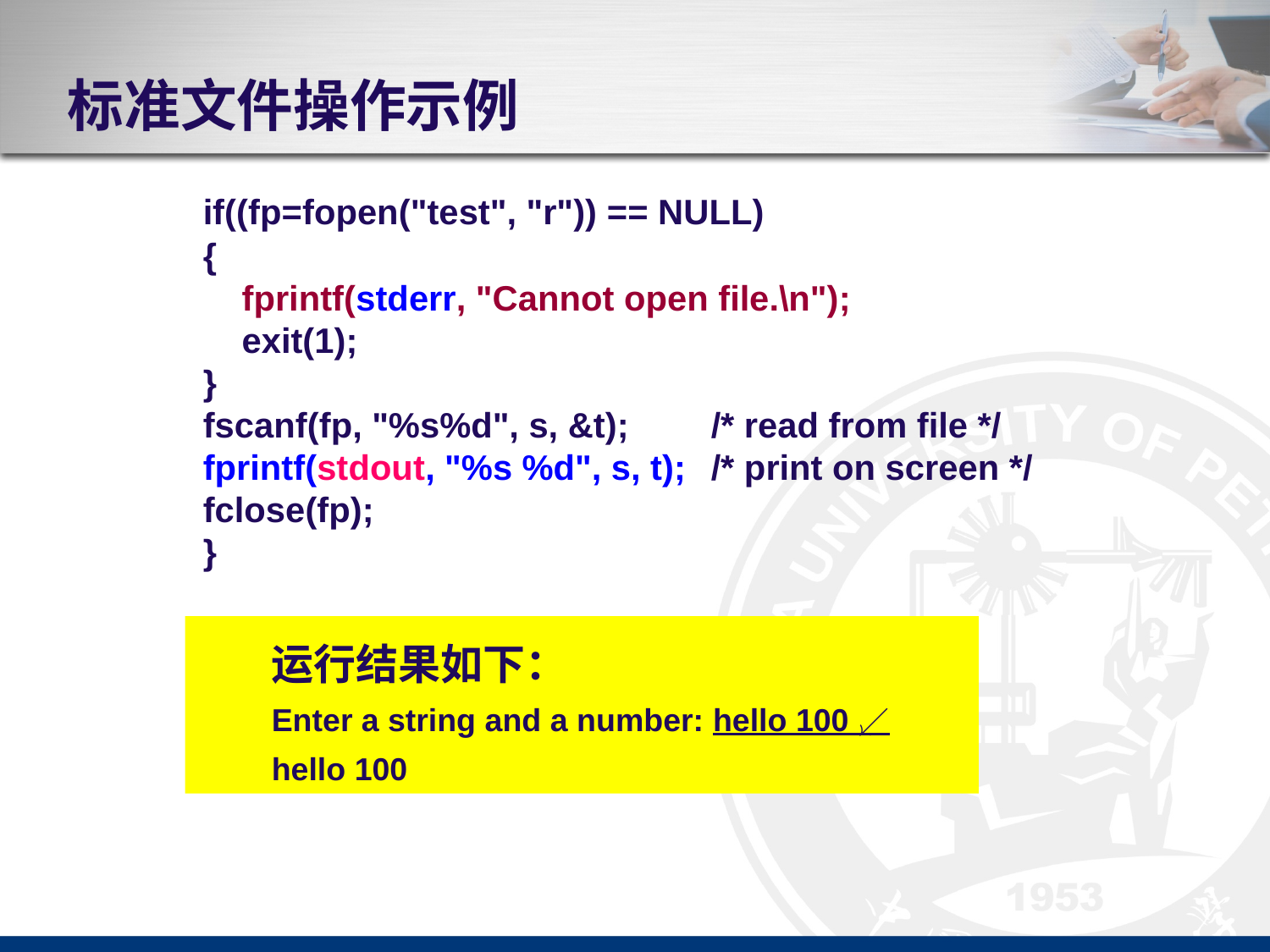

标准文件操作示例
	if((fp=fopen("test", "r")) == NULL)
	{
	    fprintf(stderr, "Cannot open file.\n");
	    exit(1);
	}
	fscanf(fp, "%s%d", s, &t);	/* read from file */
	fprintf(stdout, "%s %d", s, t);	/* print on screen */
	fclose(fp);
	}
运行结果如下：
Enter a string and a number: hello 100 ↙
hello 100